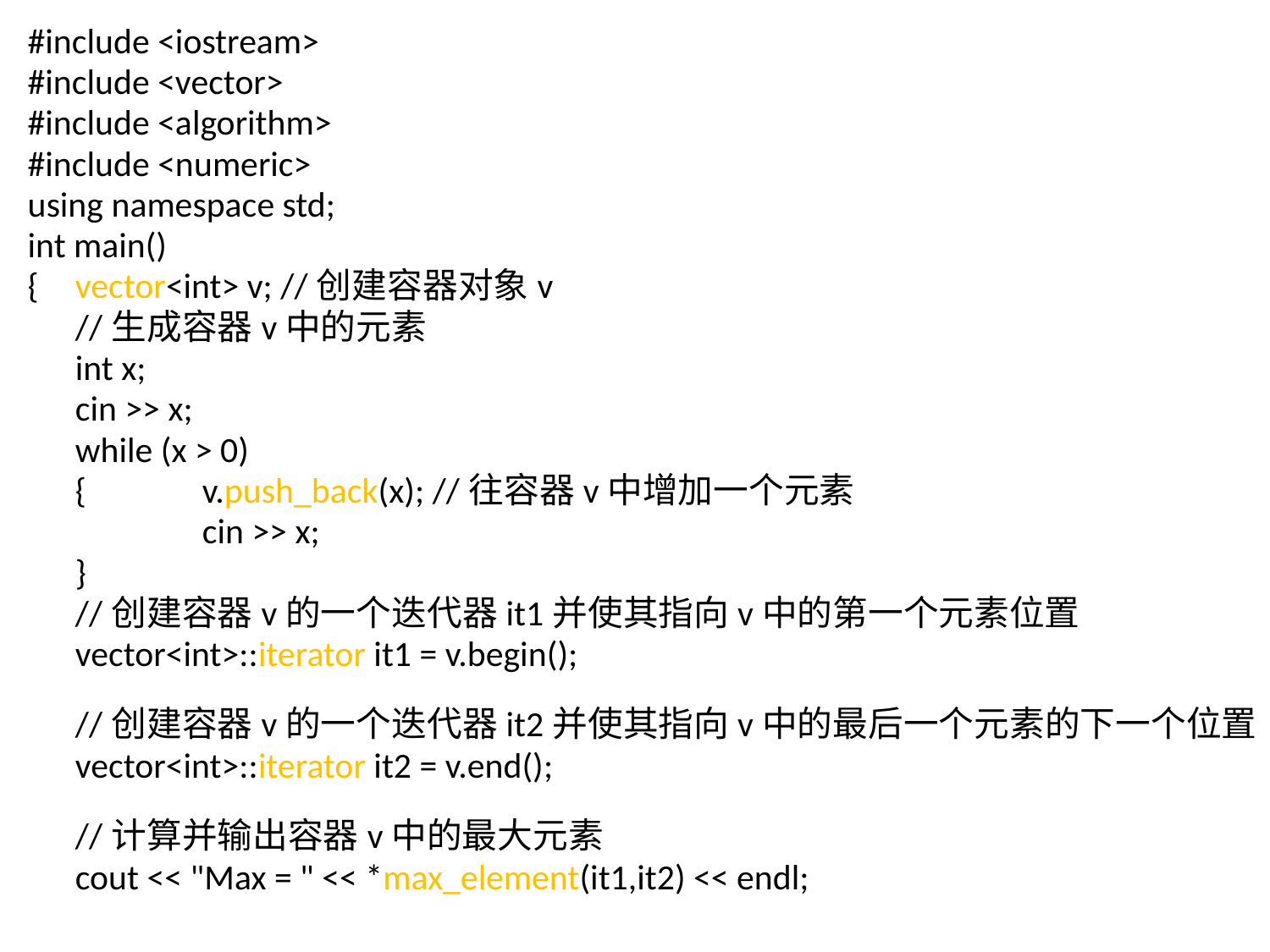

#include <iostream>
#include <vector>
#include <algorithm>
#include <numeric>
using namespace std;
int main()
{	vector<int> v; //创建容器对象v
	//生成容器v中的元素
	int x;
	cin >> x;
	while (x > 0)
	{	v.push_back(x); //往容器v中增加一个元素
		cin >> x;
	}
	//创建容器v的一个迭代器it1并使其指向v中的第一个元素位置
	vector<int>::iterator it1 = v.begin();
	//创建容器v的一个迭代器it2并使其指向v中的最后一个元素的下一个位置
	vector<int>::iterator it2 = v.end();
	//计算并输出容器v中的最大元素
	cout << "Max = " << *max_element(it1,it2) << endl;